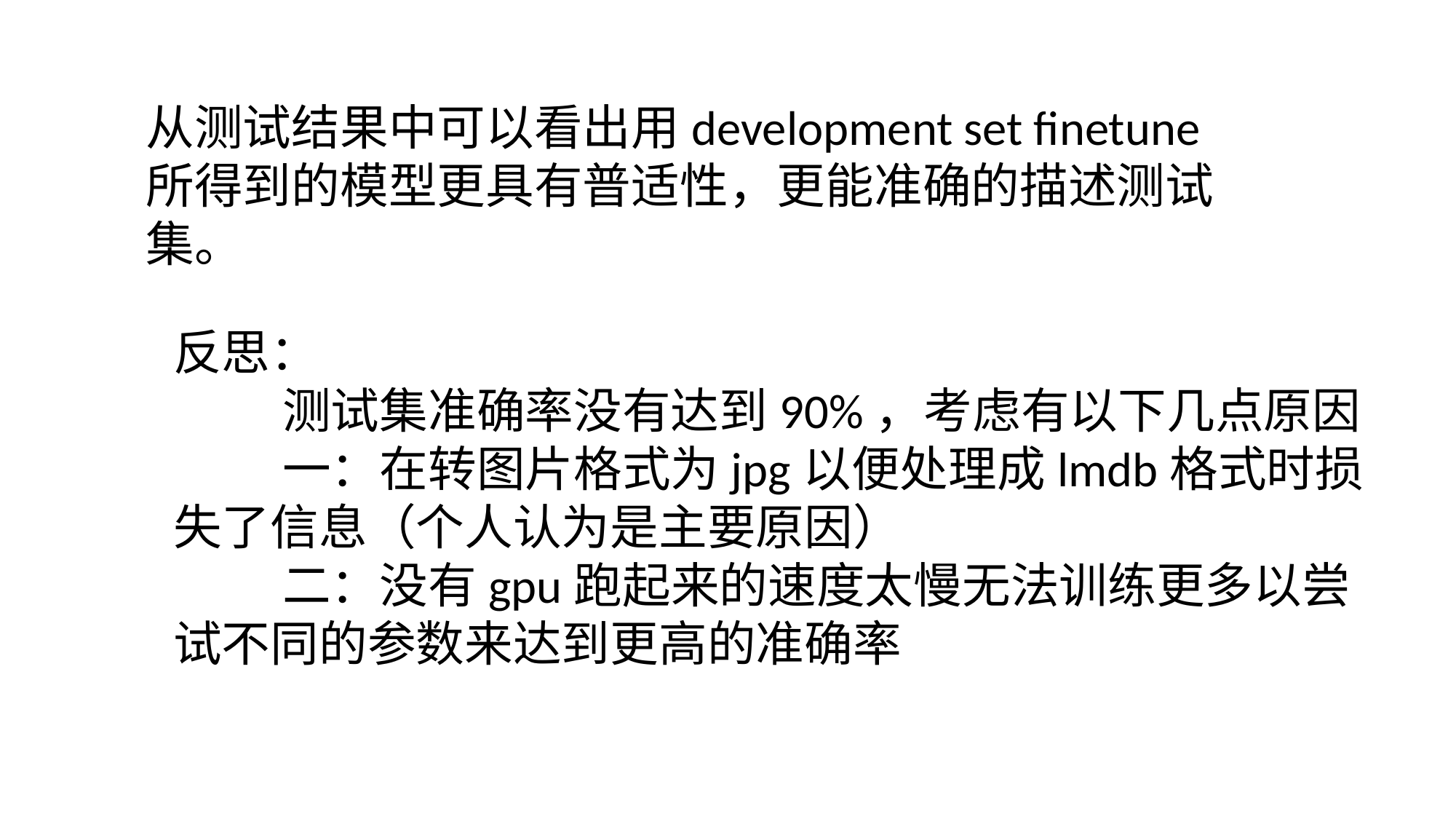

从测试结果中可以看出用development set finetune 所得到的模型更具有普适性，更能准确的描述测试集。
反思：
	测试集准确率没有达到90%，考虑有以下几点原因
	一：在转图片格式为jpg以便处理成lmdb格式时损失了信息（个人认为是主要原因）
	二：没有gpu跑起来的速度太慢无法训练更多以尝试不同的参数来达到更高的准确率